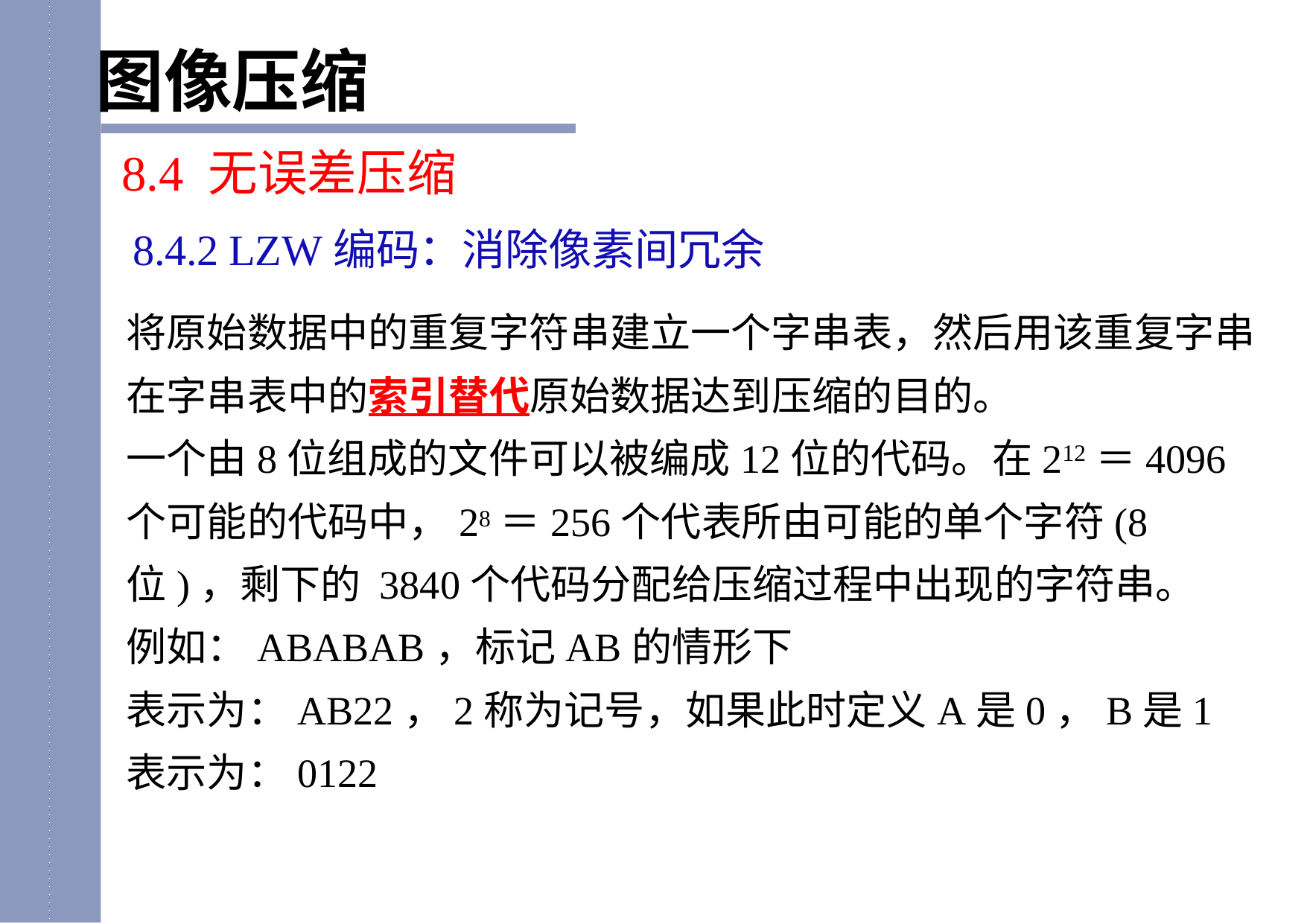

图像压缩

8.4 无误差压缩

8.4.2 LZW编码：消除像素间冗余
将原始数据中的重复字符串建立一个字串表，然后用该重复字串在字串表中的索引替代原始数据达到压缩的目的。
一个由8位组成的文件可以被编成12位的代码。在212＝4096个可能的代码中，28＝256个代表所由可能的单个字符(8位)，剩下的 3840个代码分配给压缩过程中出现的字符串。
例如：ABABAB，标记AB的情形下
表示为：AB22，2称为记号，如果此时定义A是0，B是1
表示为：0122